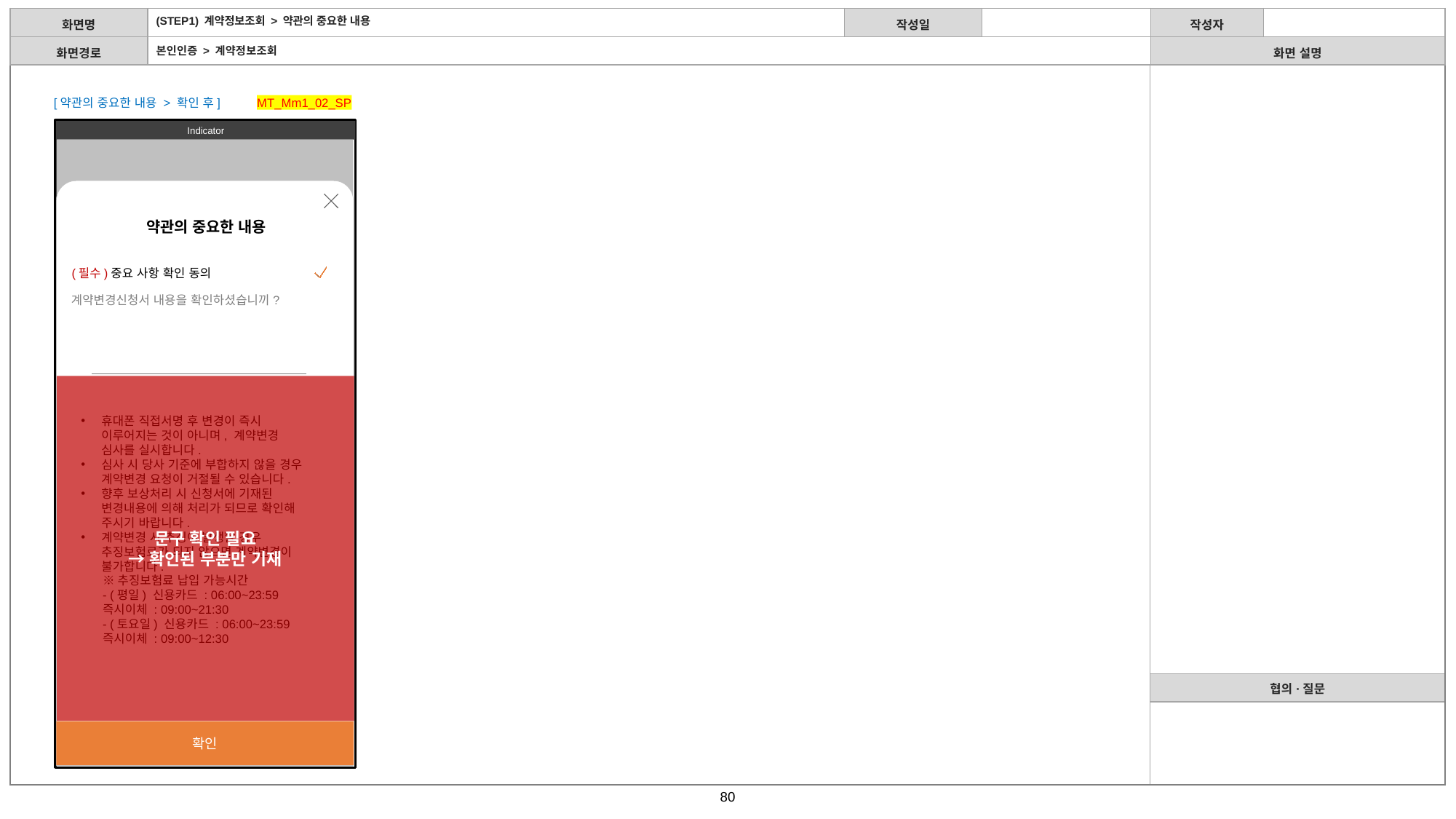

(STEP1) 계약정보조회 > 약관의 중요한 내용

본인인증 > 계약정보조회
MT_Mm1_02_SP
[약관의 중요한 내용 > 확인 후]

Indicator
ㅋ

약관의 중요한 내용
(필수)중요 사항 확인 동의
계약변경신청서 내용을 확인하셨습니끼?
휴대폰 직접서명 후 변경이 즉시 이루어지는 것이 아니며, 계약변경 심사를 실시합니다.
심사 시 당사 기준에 부합하지 않을 경우 계약변경 요청이 거절될 수 있습니다.
향후 보상처리 시 신청서에 기재된 변경내용에 의해 처리가 되므로 확인해 주시기 바랍니다.
계약변경 시 추징이 발생할 경우 추징보험료가 되지 않으면 계약변경이 불가합니다.
※추징보험료 납입 가능시간
- (평일) 신용카드 : 06:00~23:59 즉시이체 : 09:00~21:30
- (토요일) 신용카드 : 06:00~23:59 즉시이체 : 09:00~12:30
확인

문구 확인 필요
→확인된 부분만 기재